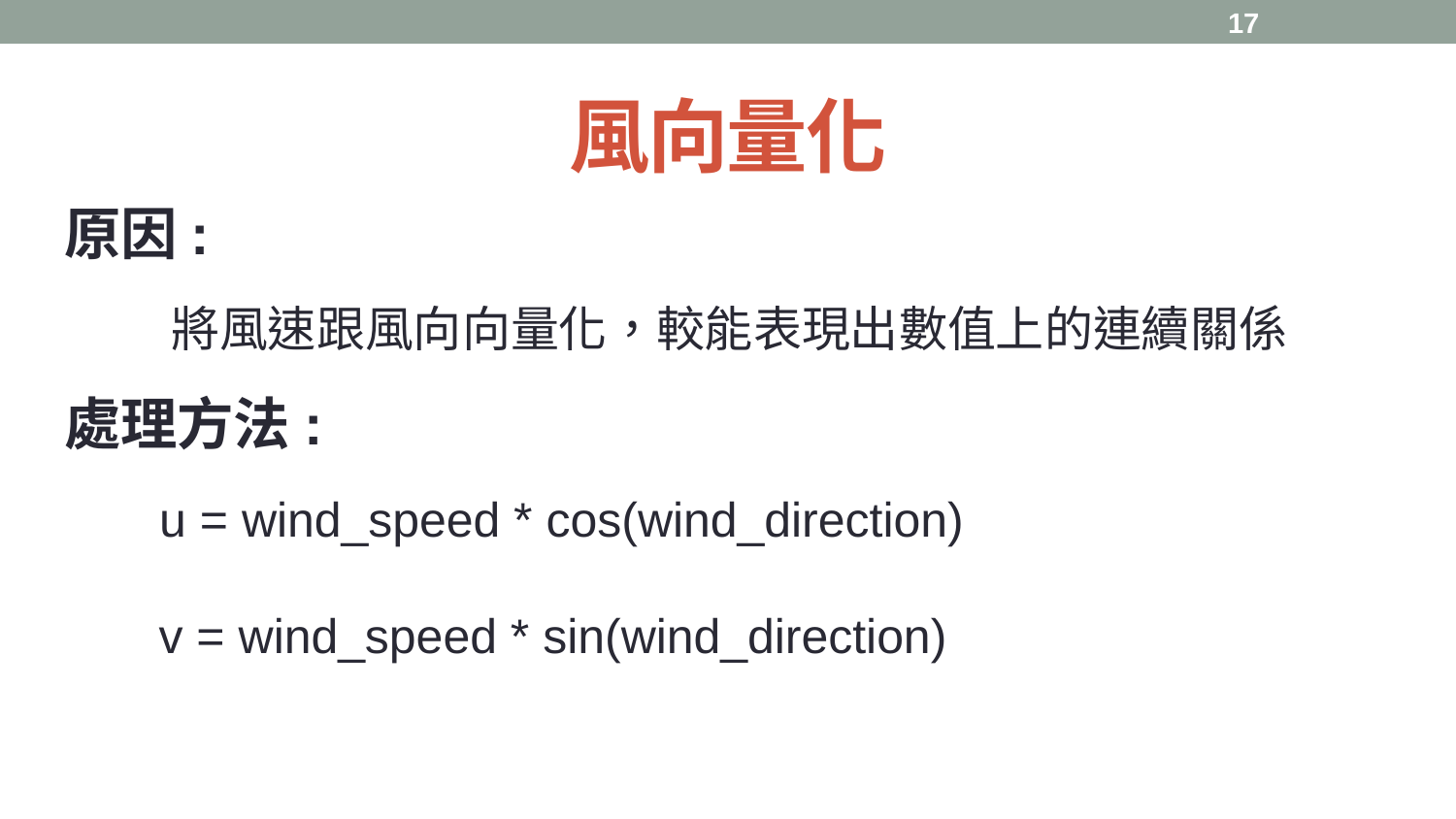

# 風向量化
原因:
       將風速跟風向向量化，較能表現出數值上的連續關係
處理方法:
       u = wind_speed * cos(wind_direction)
       v = wind_speed * sin(wind_direction)
17